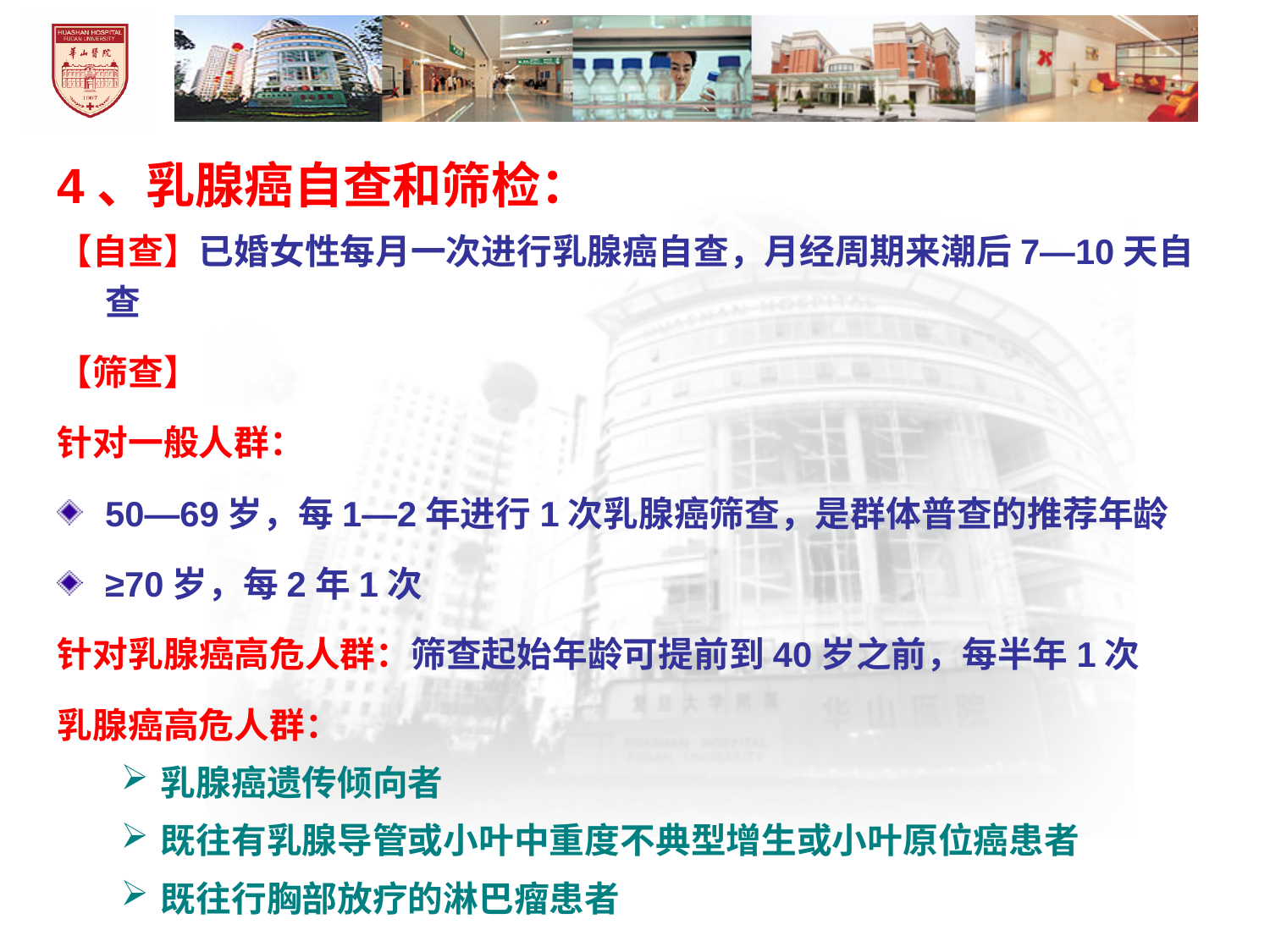

4、乳腺癌自查和筛检：
【自查】已婚女性每月一次进行乳腺癌自查，月经周期来潮后7—10天自查
【筛查】
针对一般人群：
50—69岁，每1—2年进行1次乳腺癌筛查，是群体普查的推荐年龄
≥70岁，每2年1次
针对乳腺癌高危人群：筛查起始年龄可提前到40岁之前，每半年1次
乳腺癌高危人群：
乳腺癌遗传倾向者
既往有乳腺导管或小叶中重度不典型增生或小叶原位癌患者
既往行胸部放疗的淋巴瘤患者